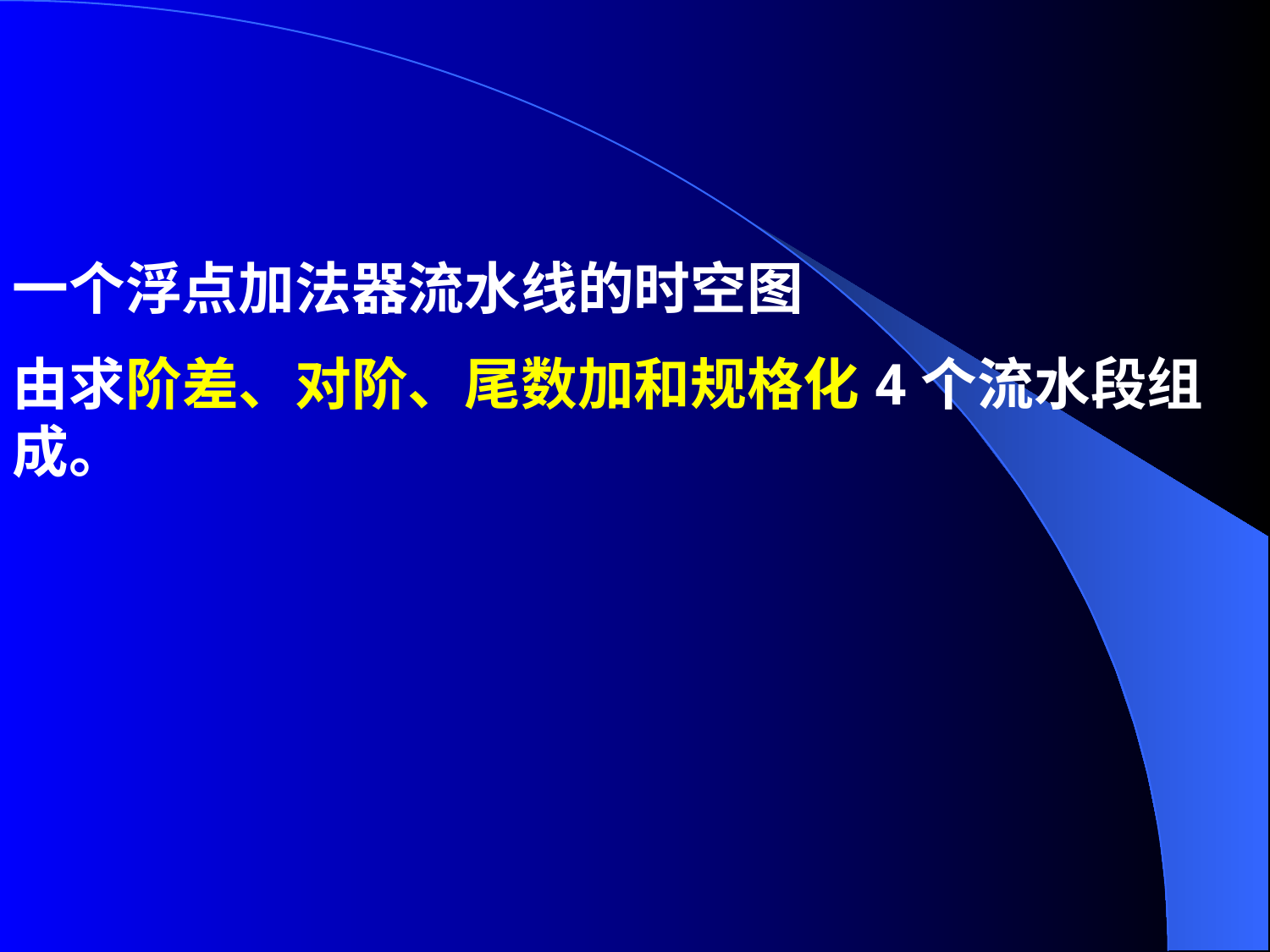

一个浮点加法器流水线的时空图
由求阶差、对阶、尾数加和规格化4个流水段组成。
4